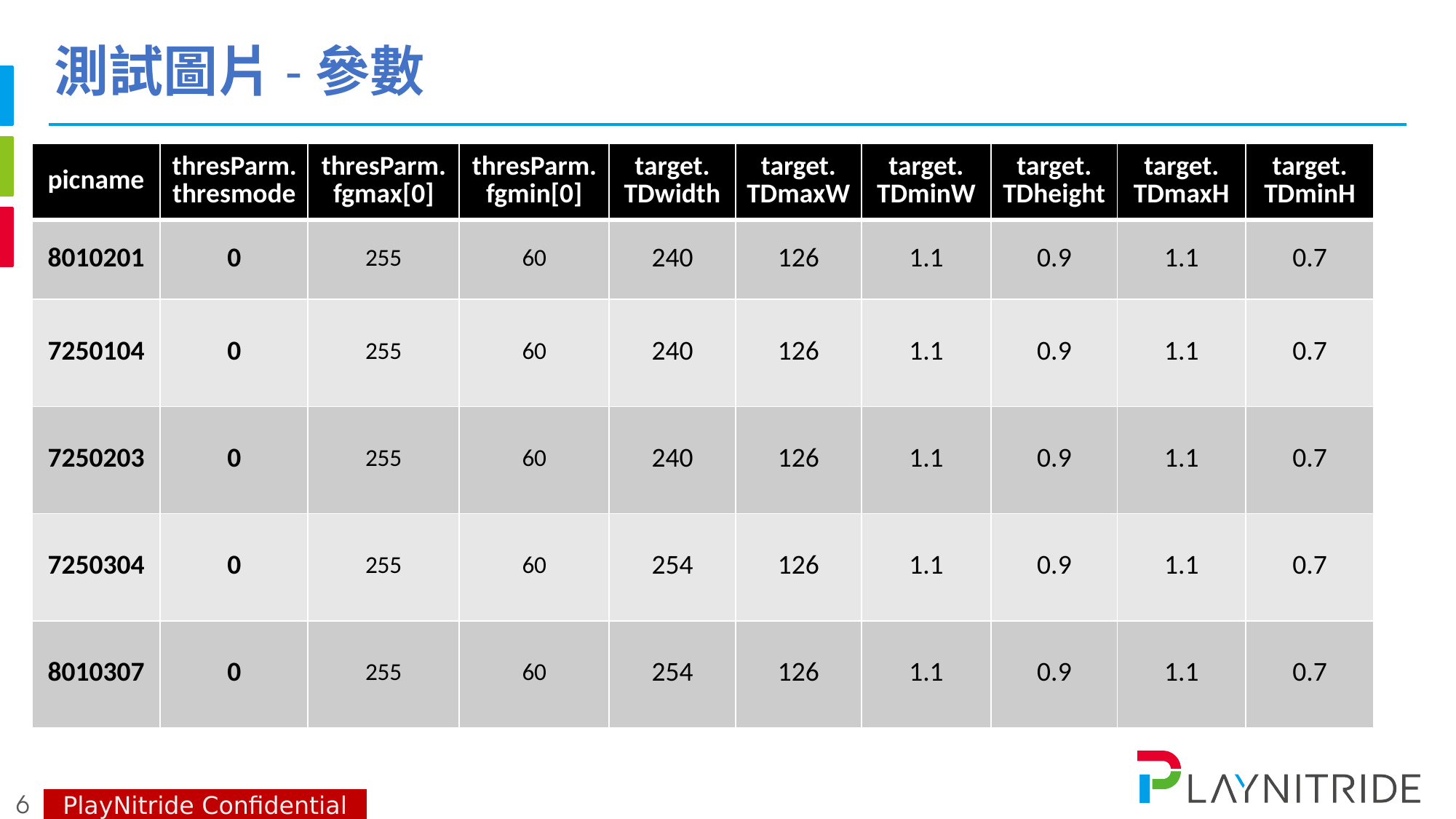

# 測試圖片-參數
| picname | thresParm.thresmode | thresParm.fgmax[0] | thresParm.fgmin[0] | target. TDwidth | target. TDmaxW | target. TDminW | target. TDheight | target. TDmaxH | target. TDminH |
| --- | --- | --- | --- | --- | --- | --- | --- | --- | --- |
| 8010201 | 0 | 255 | 60 | 240 | 126 | 1.1 | 0.9 | 1.1 | 0.7 |
| 7250104 | 0 | 255 | 60 | 240 | 126 | 1.1 | 0.9 | 1.1 | 0.7 |
| 7250203 | 0 | 255 | 60 | 240 | 126 | 1.1 | 0.9 | 1.1 | 0.7 |
| 7250304 | 0 | 255 | 60 | 254 | 126 | 1.1 | 0.9 | 1.1 | 0.7 |
| 8010307 | 0 | 255 | 60 | 254 | 126 | 1.1 | 0.9 | 1.1 | 0.7 |